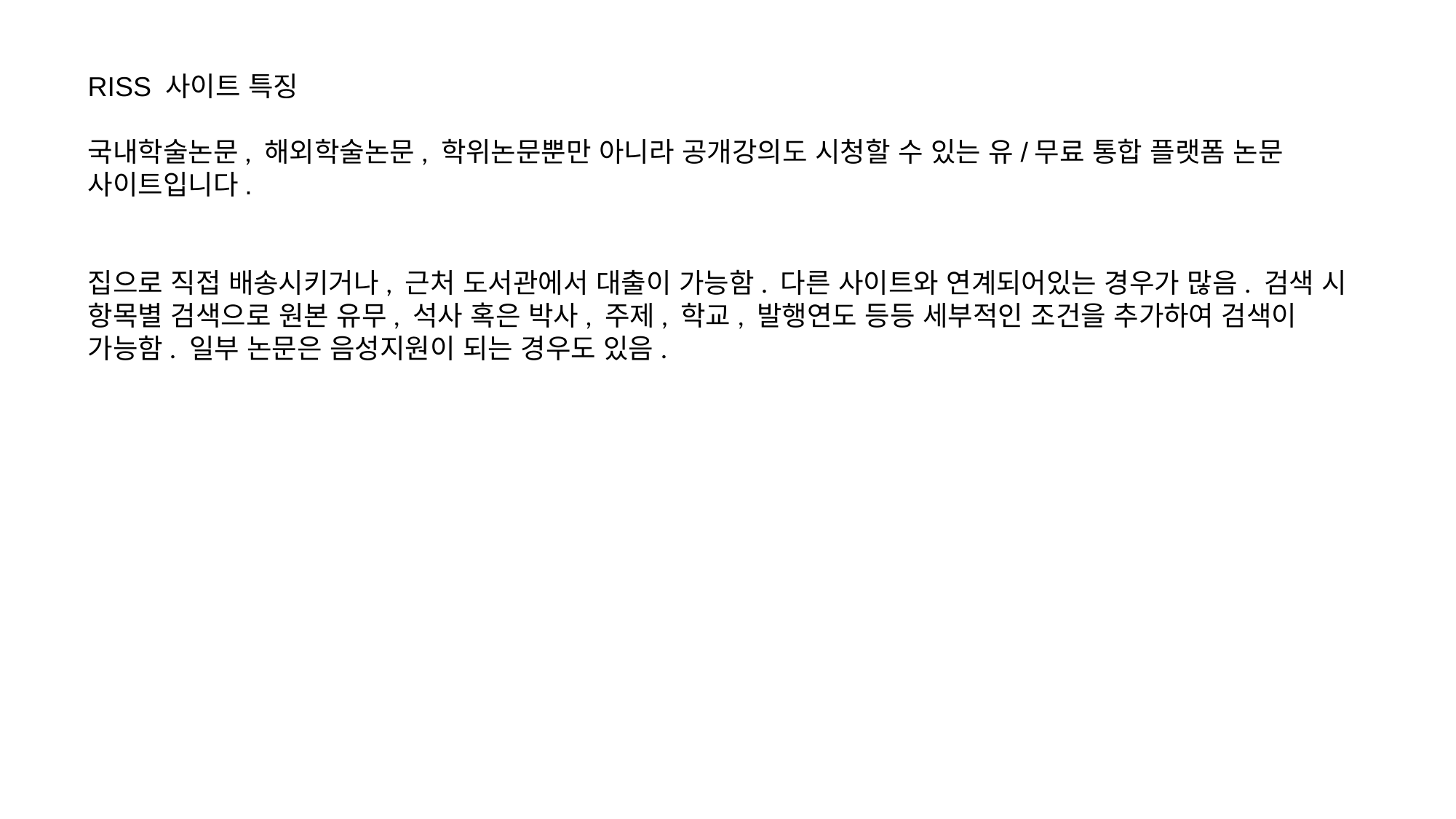

RISS 사이트 특징

국내학술논문, 해외학술논문, 학위논문뿐만 아니라 공개강의도 시청할 수 있는 유/무료 통합 플랫폼 논문 사이트입니다.

집으로 직접 배송시키거나, 근처 도서관에서 대출이 가능함. 다른 사이트와 연계되어있는 경우가 많음. 검색 시 항목별 검색으로 원본 유무, 석사 혹은 박사, 주제, 학교, 발행연도 등등 세부적인 조건을 추가하여 검색이 가능함. 일부 논문은 음성지원이 되는 경우도 있음.